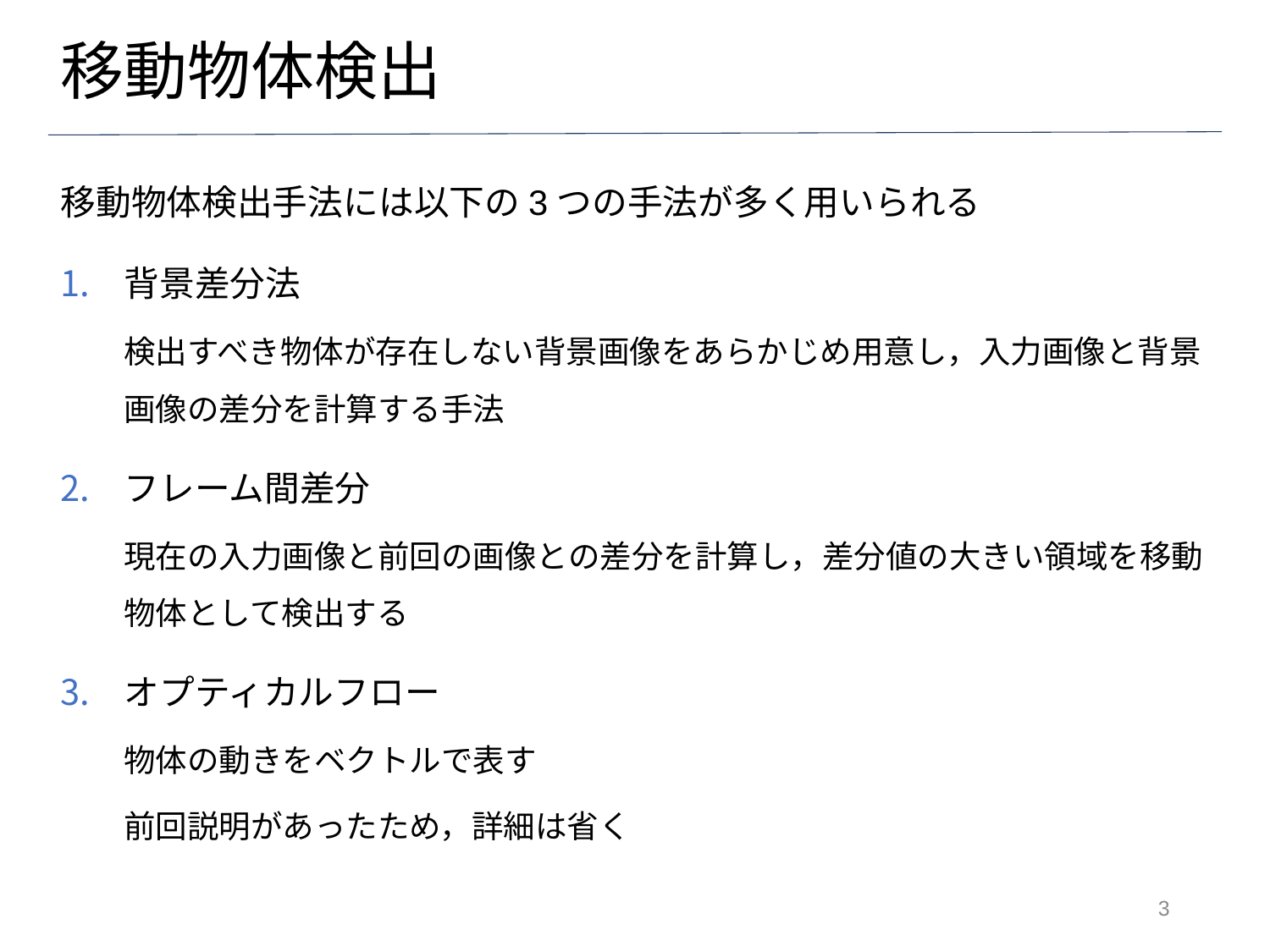

# 移動物体検出
移動物体検出手法には以下の3つの手法が多く用いられる
背景差分法
検出すべき物体が存在しない背景画像をあらかじめ用意し，入力画像と背景画像の差分を計算する手法
フレーム間差分
現在の入力画像と前回の画像との差分を計算し，差分値の大きい領域を移動物体として検出する
オプティカルフロー
物体の動きをベクトルで表す
前回説明があったため，詳細は省く
3